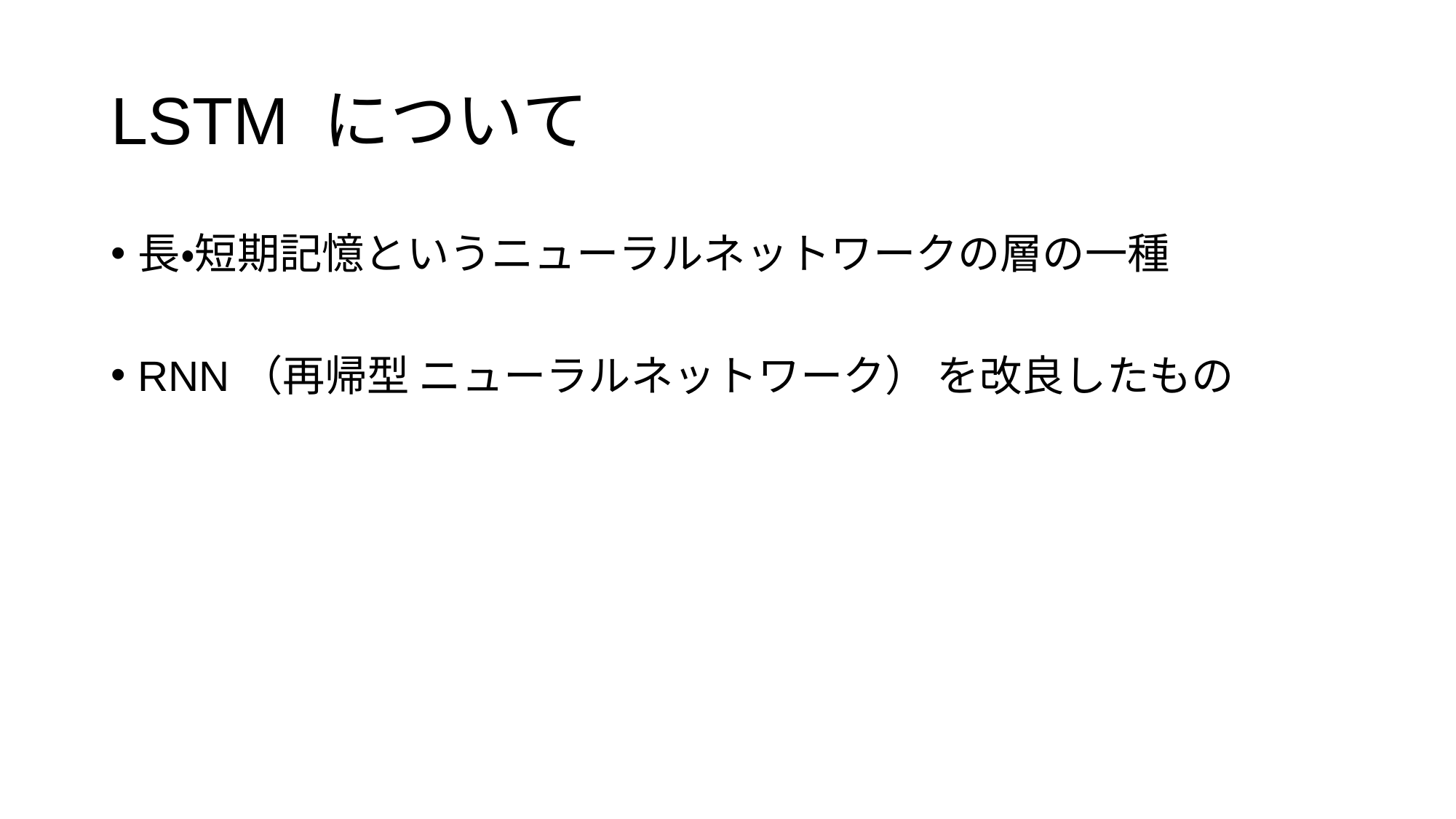

# LSTM について
長・短期記憶というニューラルネットワークの層の一種

RNN（再帰型 ニューラルネットワーク） を改良したもの